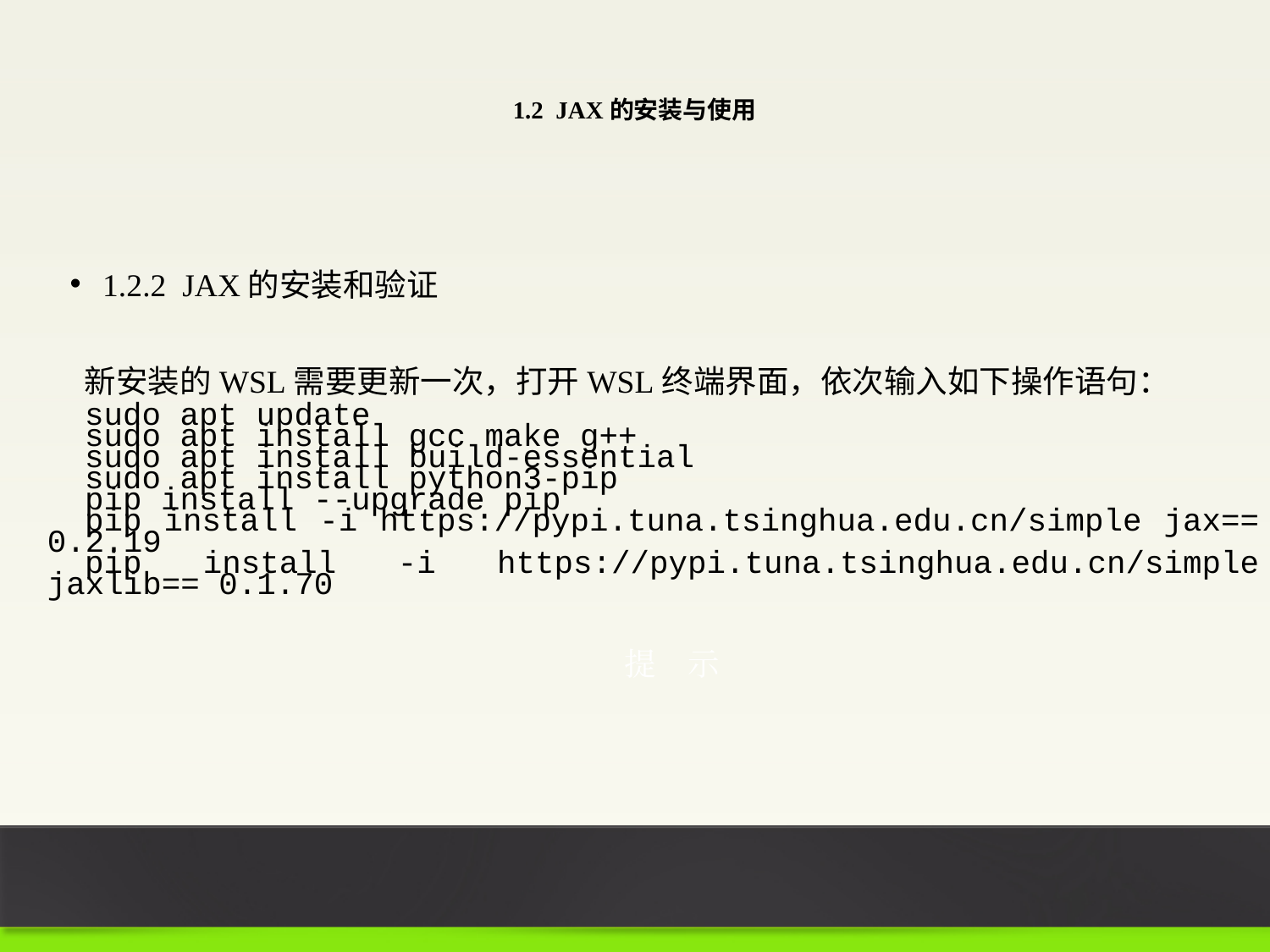

1.2  JAX的安装与使用
1.2.2  JAX的安装和验证
新安装的WSL需要更新一次，打开WSL终端界面，依次输入如下操作语句：
sudo apt update
sudo apt install gcc make g++
sudo apt install build-essential
sudo apt install python3-pip
pip install --upgrade pip
pip install -i https://pypi.tuna.tsinghua.edu.cn/simple jax== 0.2.19
pip install -i https://pypi.tuna.tsinghua.edu.cn/simple jaxlib== 0.1.70
提    示